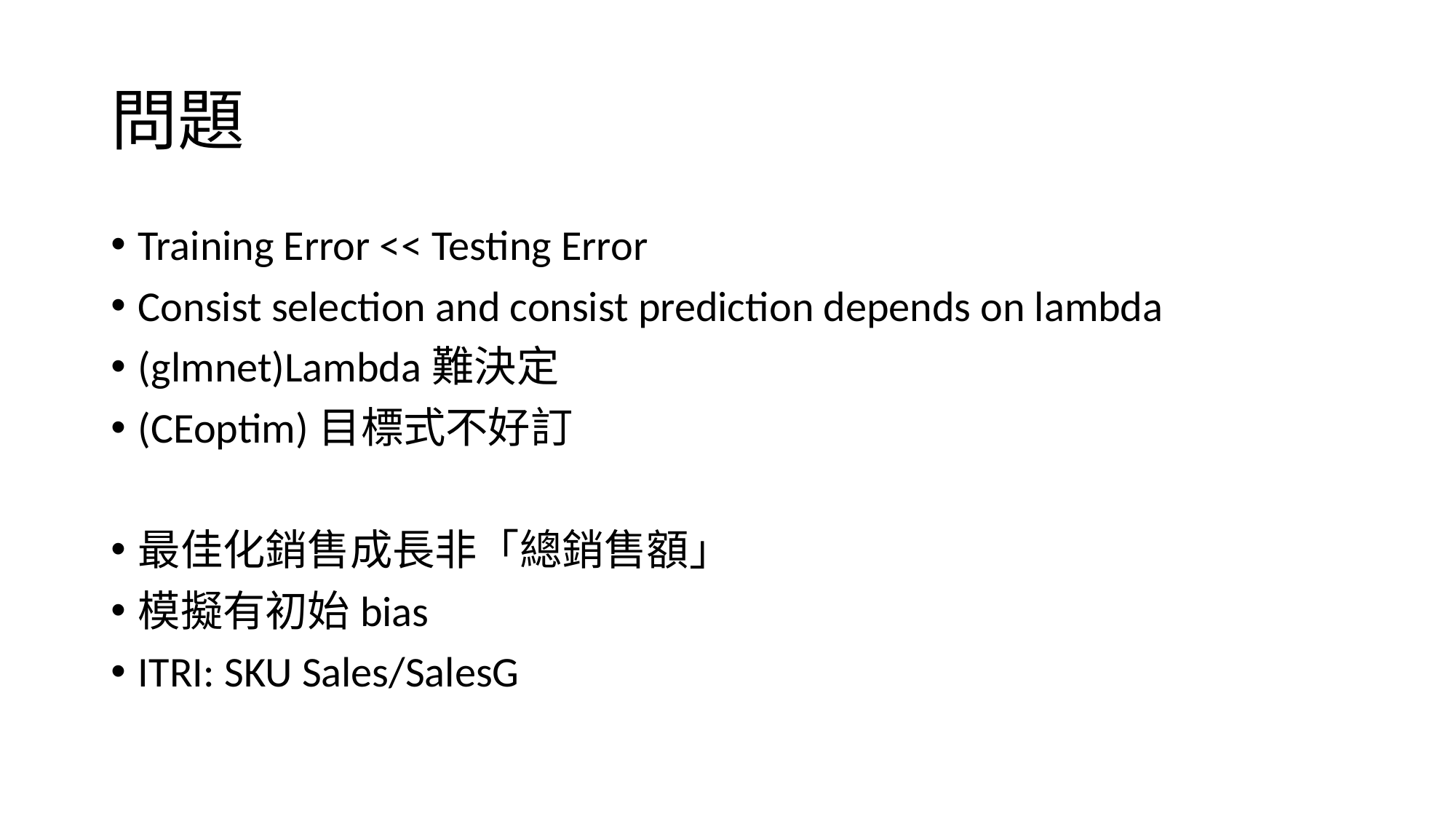

# 問題
Training Error << Testing Error
Consist selection and consist prediction depends on lambda
(glmnet)Lambda難決定
(CEoptim)目標式不好訂

最佳化銷售成長非「總銷售額」
模擬有初始bias
ITRI: SKU Sales/SalesG